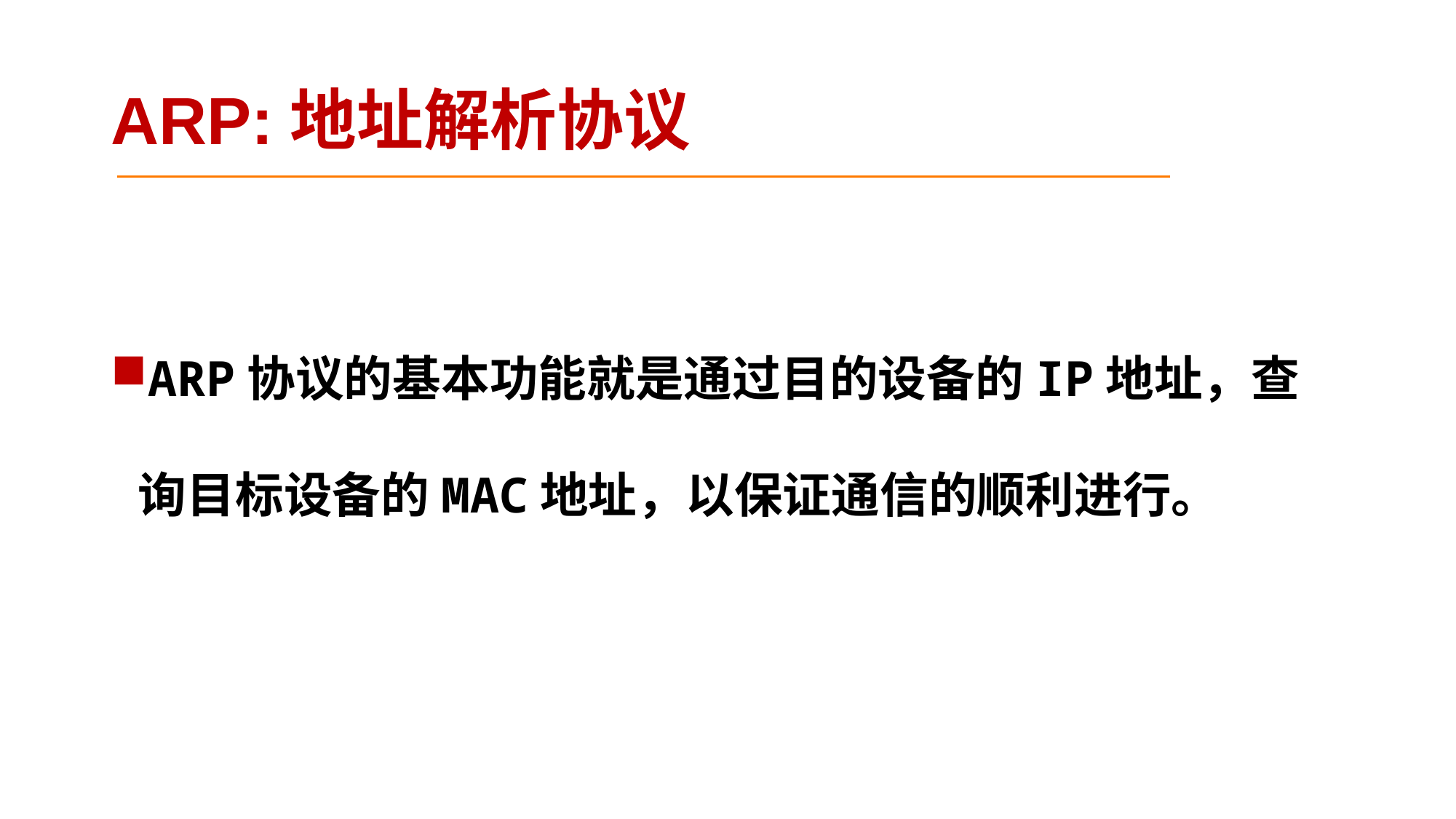

# ARP:地址解析协议

ARP协议的基本功能就是通过目的设备的IP地址，查询目标设备的MAC地址，以保证通信的顺利进行。